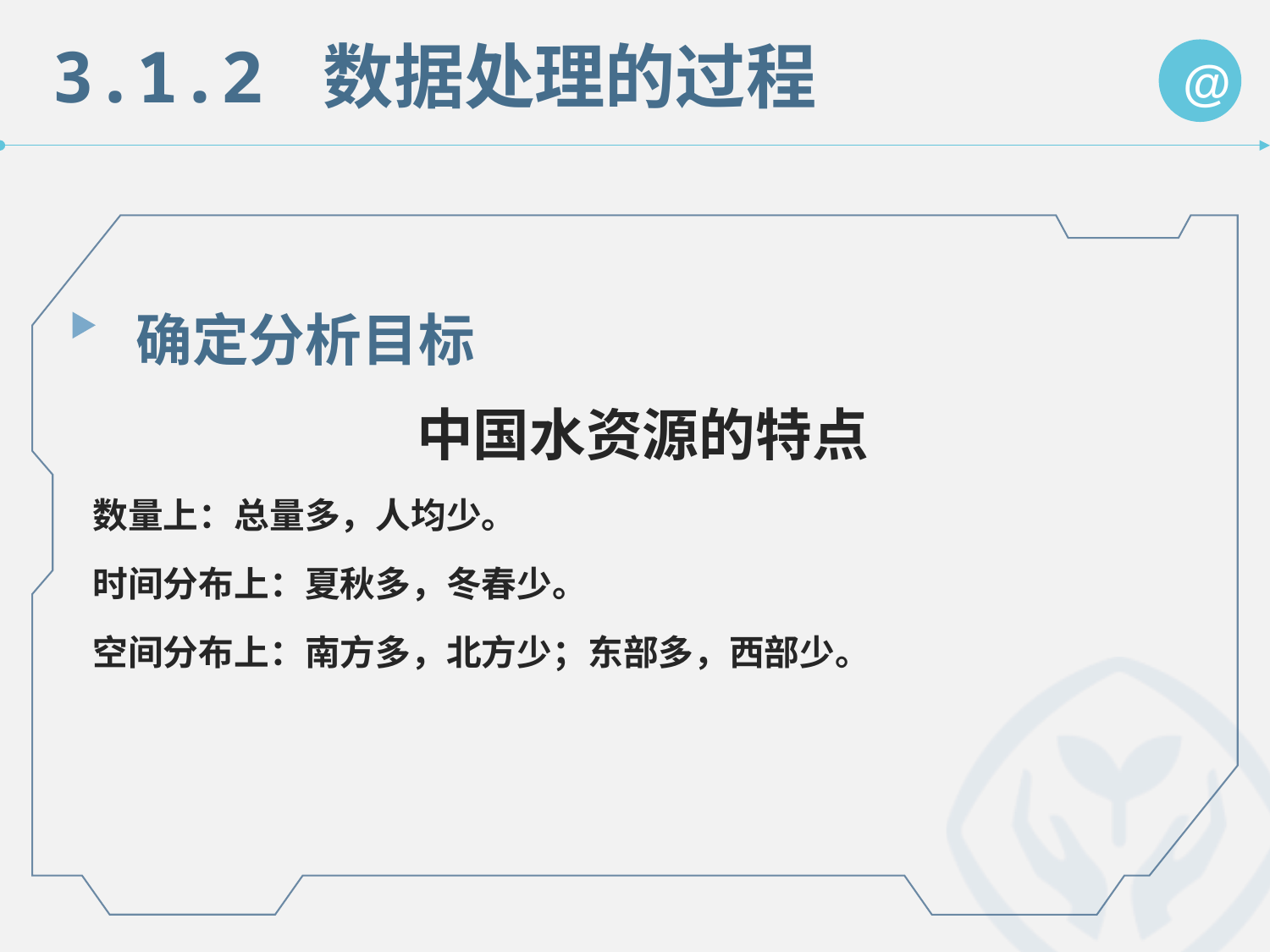

3.1.2 数据处理的过程
@

确定分析目标

中国水资源的特点
数量上：总量多，人均少。
时间分布上：夏秋多，冬春少。
空间分布上：南方多，北方少；东部多，西部少。